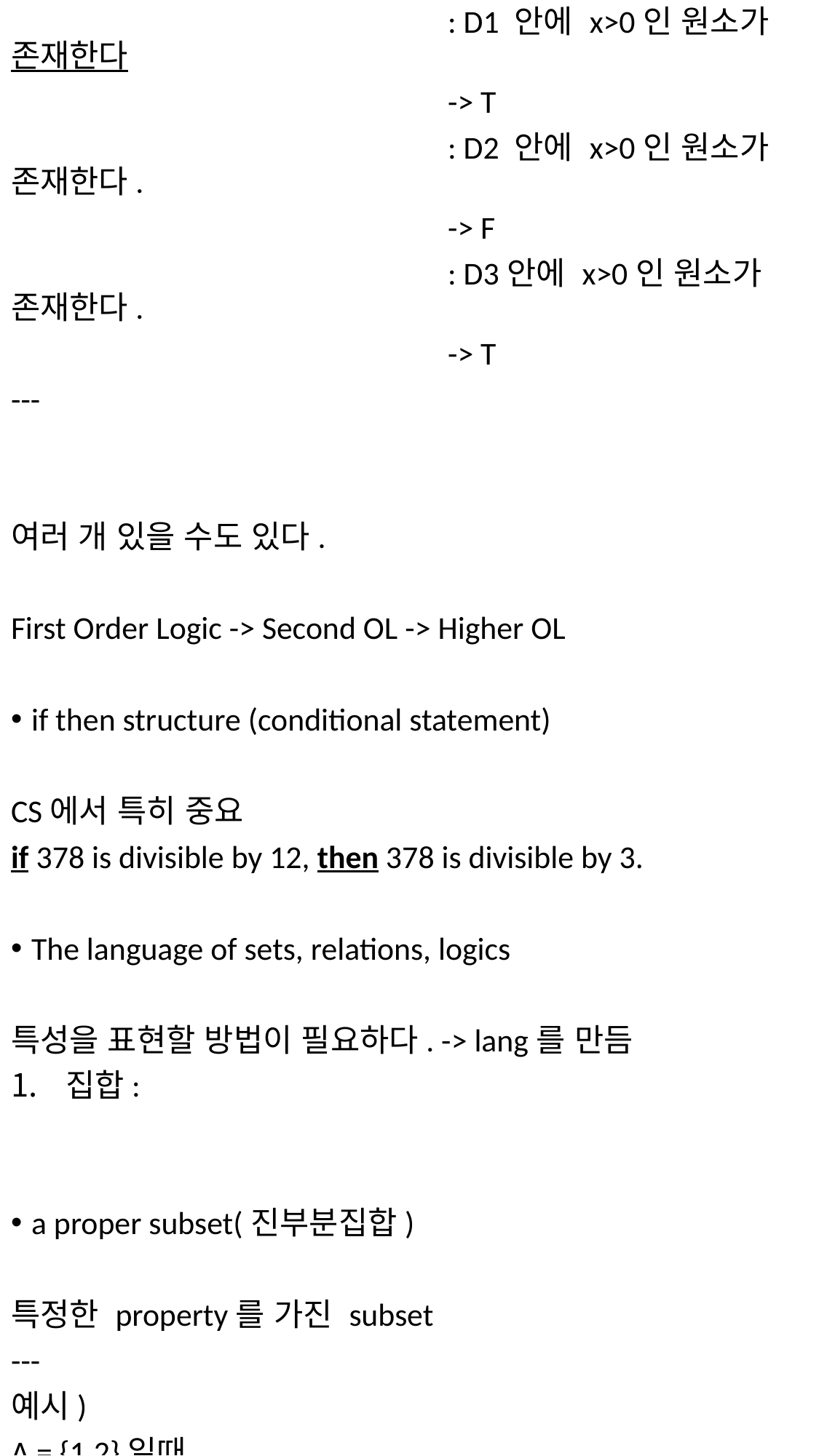

: D1 안에 x>0인 원소가 존재한다
				-> T
				: D2 안에 x>0인 원소가 존재한다.
				-> F
				: D3안에 x>0인 원소가 존재한다.
				-> T
---

여러 개 있을 수도 있다.

First Order Logic -> Second OL -> Higher OL

if then structure (conditional statement)

CS에서 특히 중요
if 378 is divisible by 12, then 378 is divisible by 3.

The language of sets, relations, logics

특성을 표현할 방법이 필요하다. -> lang를 만듬
집합:

a proper subset(진부분집합)

특정한 property를 가진 subset
---
예시)
A = {1,2}일때
subset은 공집합, {1}, {2}, {1,2}가 잇다.